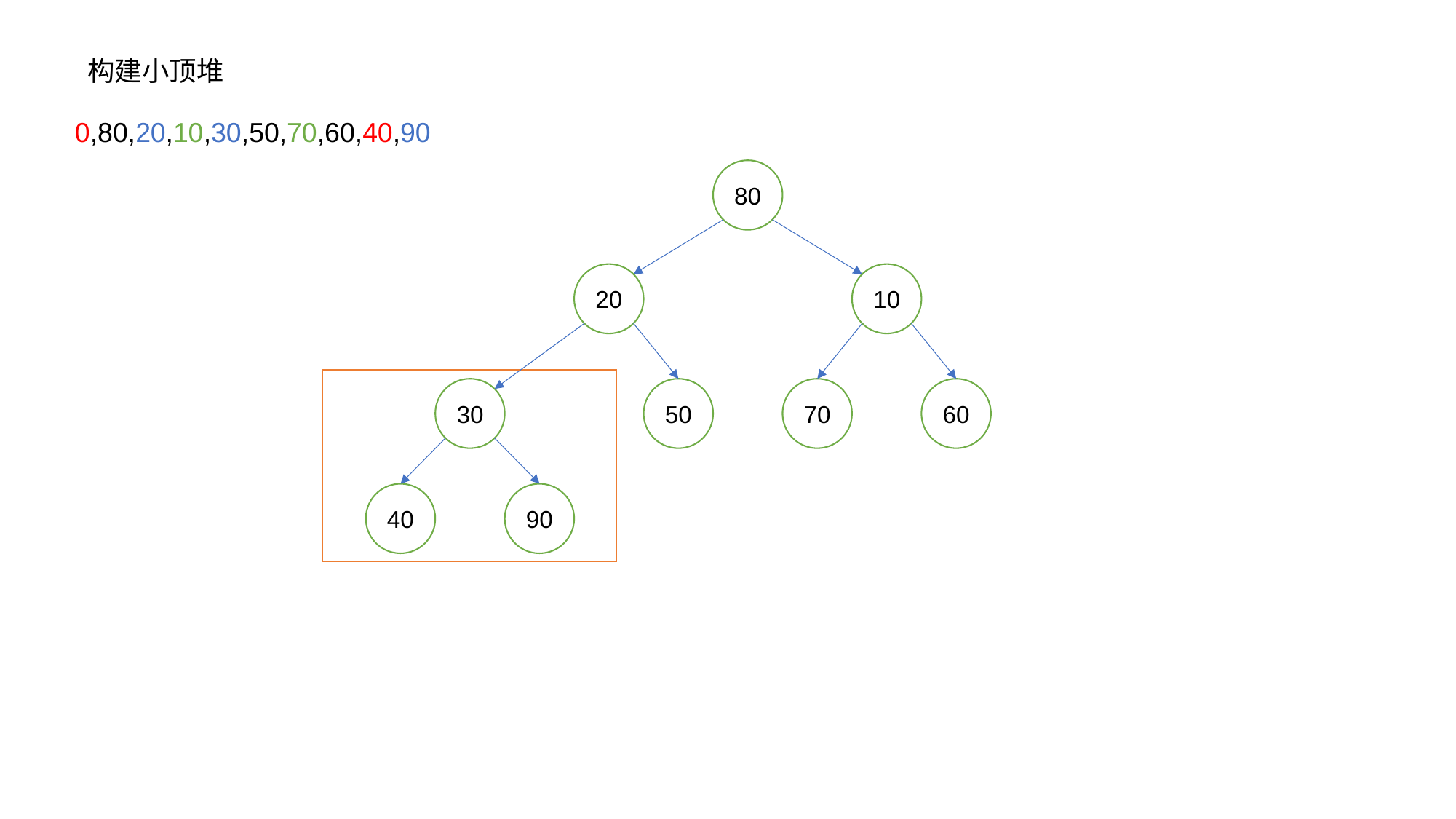

构建小顶堆
0,80,20,10,30,50,70,60,40,90
80
10
20

30
50
70
60
90
40